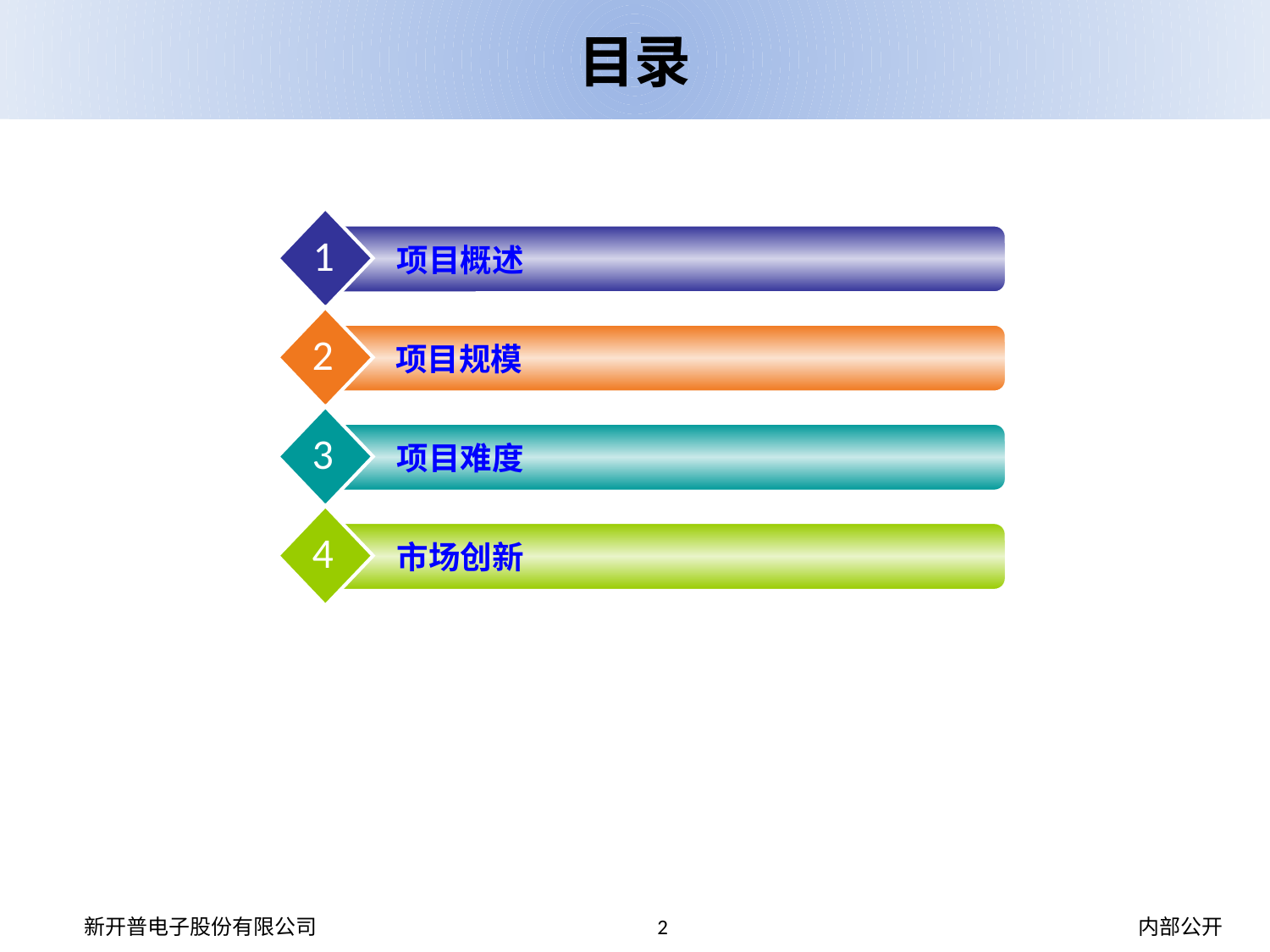

目录

1

  项目概述

2

  项目规模

3

  项目难度

4

  市场创新
2
内部公开
新开普电子股份有限公司